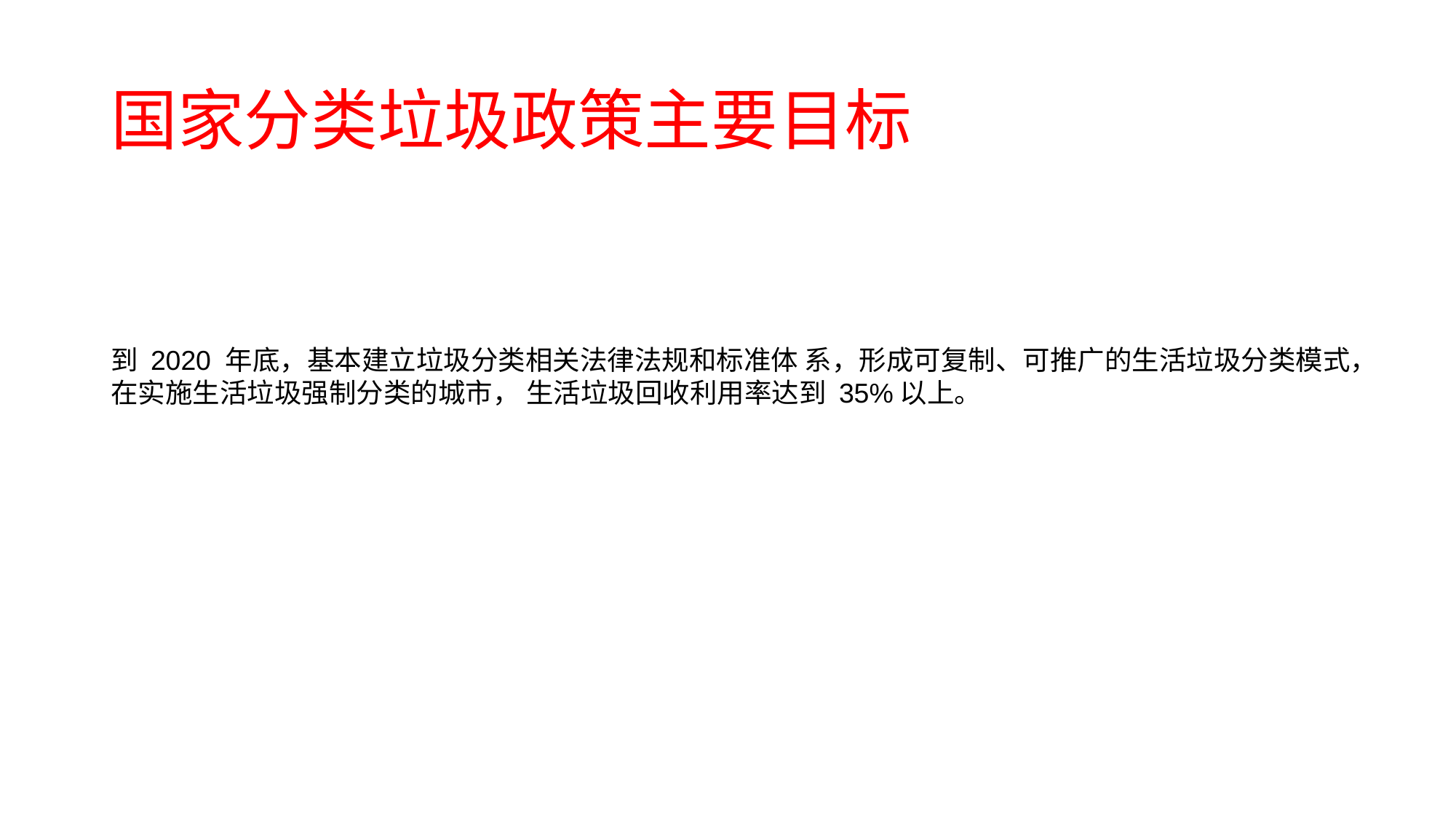

# 国家分类垃圾政策主要目标
到 2020 年底，基本建立垃圾分类相关法律法规和标准体 系，形成可复制、可推广的生活垃圾分类模式，在实施生活垃圾强制分类的城市， 生活垃圾回收利用率达到 35%以上。